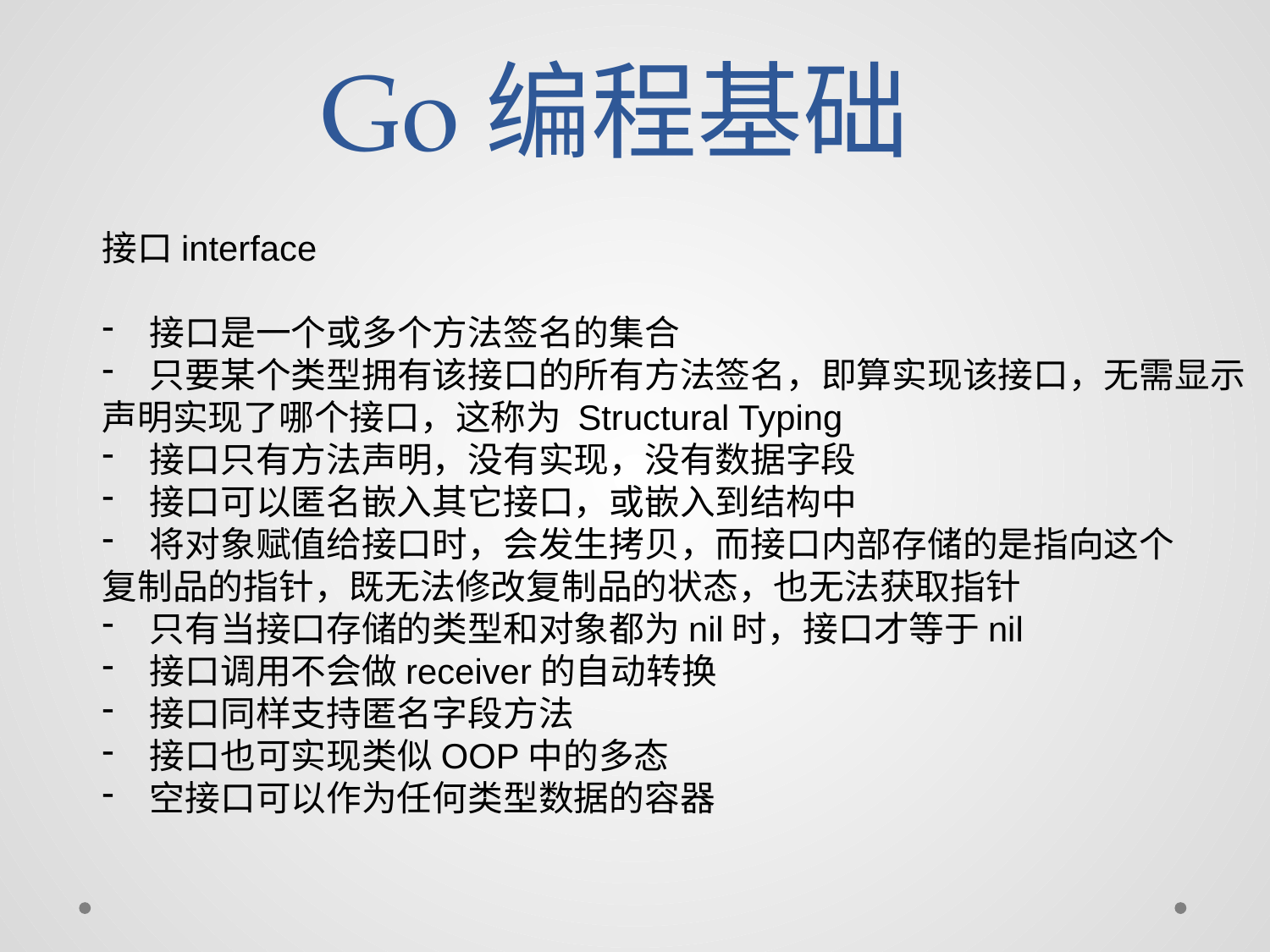

# Go编程基础
接口interface

接口是一个或多个方法签名的集合
只要某个类型拥有该接口的所有方法签名，即算实现该接口，无需显示
声明实现了哪个接口，这称为 Structural Typing
接口只有方法声明，没有实现，没有数据字段
接口可以匿名嵌入其它接口，或嵌入到结构中
将对象赋值给接口时，会发生拷贝，而接口内部存储的是指向这个
复制品的指针，既无法修改复制品的状态，也无法获取指针
只有当接口存储的类型和对象都为nil时，接口才等于nil
接口调用不会做receiver的自动转换
接口同样支持匿名字段方法
接口也可实现类似OOP中的多态
空接口可以作为任何类型数据的容器